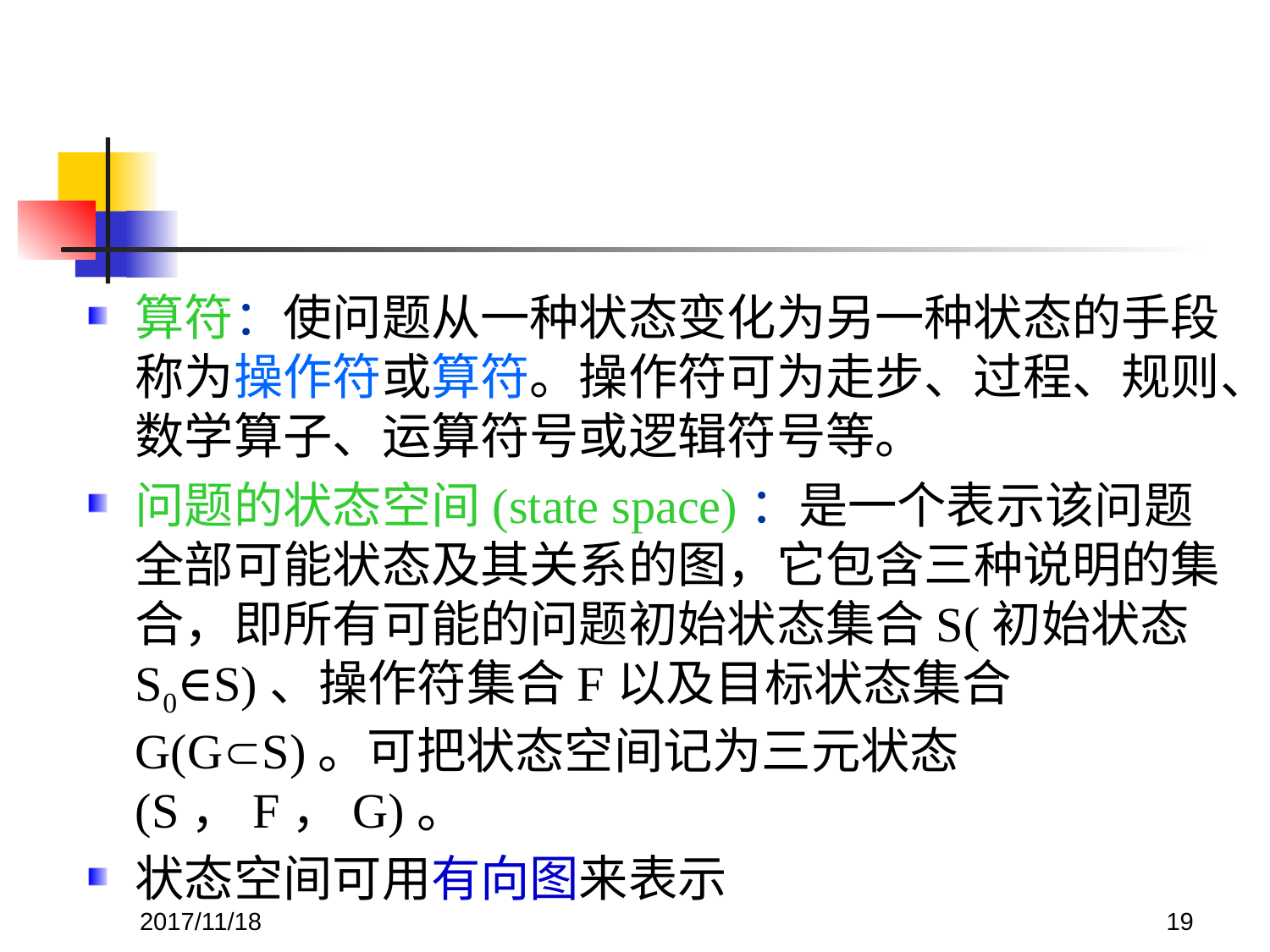

#
算符：使问题从一种状态变化为另一种状态的手段称为操作符或算符。操作符可为走步、过程、规则、数学算子、运算符号或逻辑符号等。
问题的状态空间(state space)：是一个表示该问题全部可能状态及其关系的图，它包含三种说明的集合，即所有可能的问题初始状态集合S(初始状态S0∈S)、操作符集合F以及目标状态集合G(G⊂S)。可把状态空间记为三元状态(S，F，G)。
状态空间可用有向图来表示
2017/11/18
19